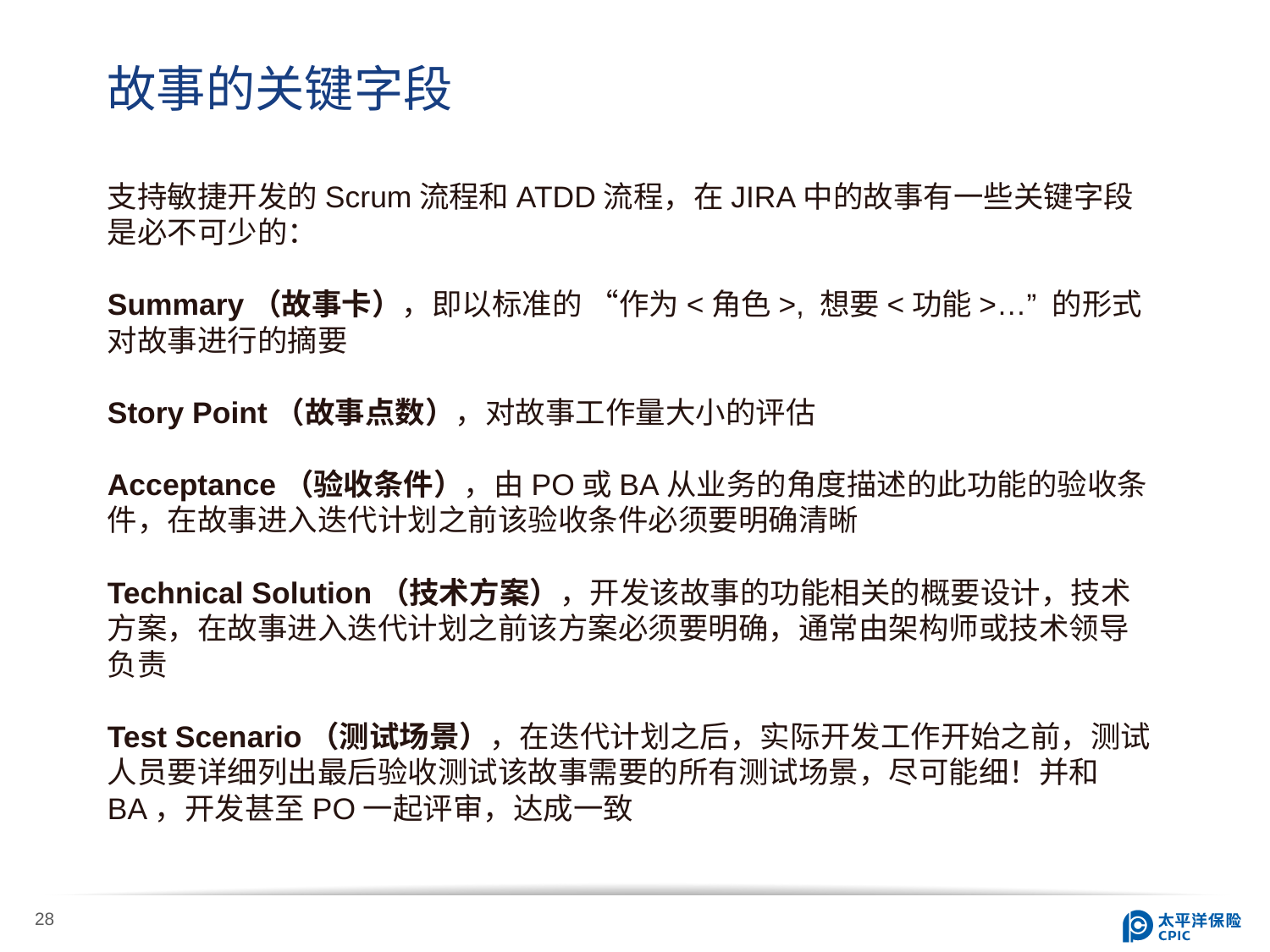

故事的关键字段
支持敏捷开发的Scrum流程和ATDD流程，在JIRA中的故事有一些关键字段是必不可少的：

Summary（故事卡），即以标准的 “作为<角色>, 想要<功能>…” 的形式对故事进行的摘要

Story Point（故事点数），对故事工作量大小的评估

Acceptance（验收条件），由PO或BA从业务的角度描述的此功能的验收条件，在故事进入迭代计划之前该验收条件必须要明确清晰

Technical Solution（技术方案），开发该故事的功能相关的概要设计，技术方案，在故事进入迭代计划之前该方案必须要明确，通常由架构师或技术领导负责

Test Scenario（测试场景），在迭代计划之后，实际开发工作开始之前，测试人员要详细列出最后验收测试该故事需要的所有测试场景，尽可能细！并和BA，开发甚至PO一起评审，达成一致